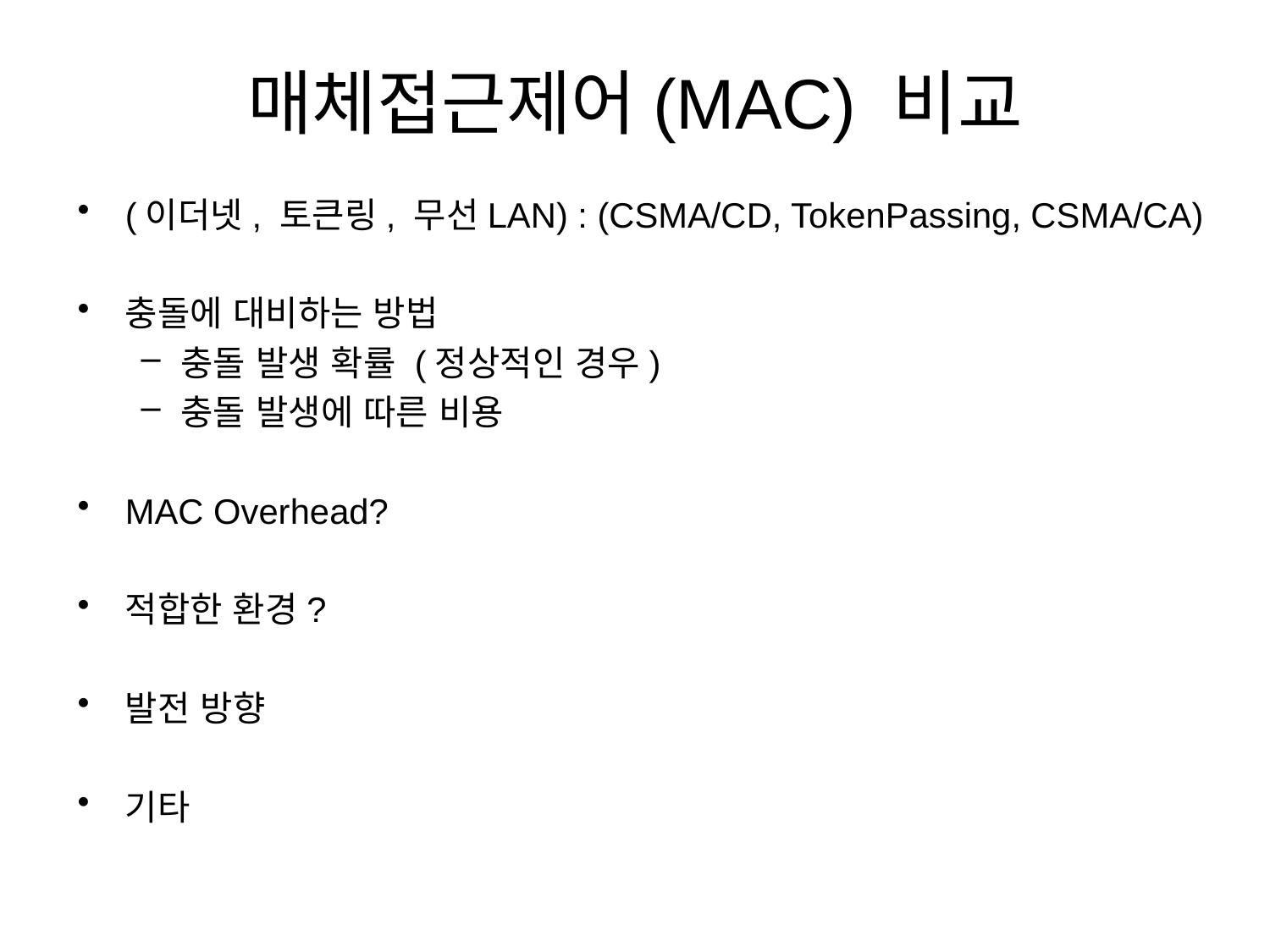

# 매체접근제어(MAC) 비교
(이더넷, 토큰링, 무선LAN) : (CSMA/CD, TokenPassing, CSMA/CA)

충돌에 대비하는 방법
충돌 발생 확률 (정상적인 경우)
충돌 발생에 따른 비용

MAC Overhead?

적합한 환경?

발전 방향

기타